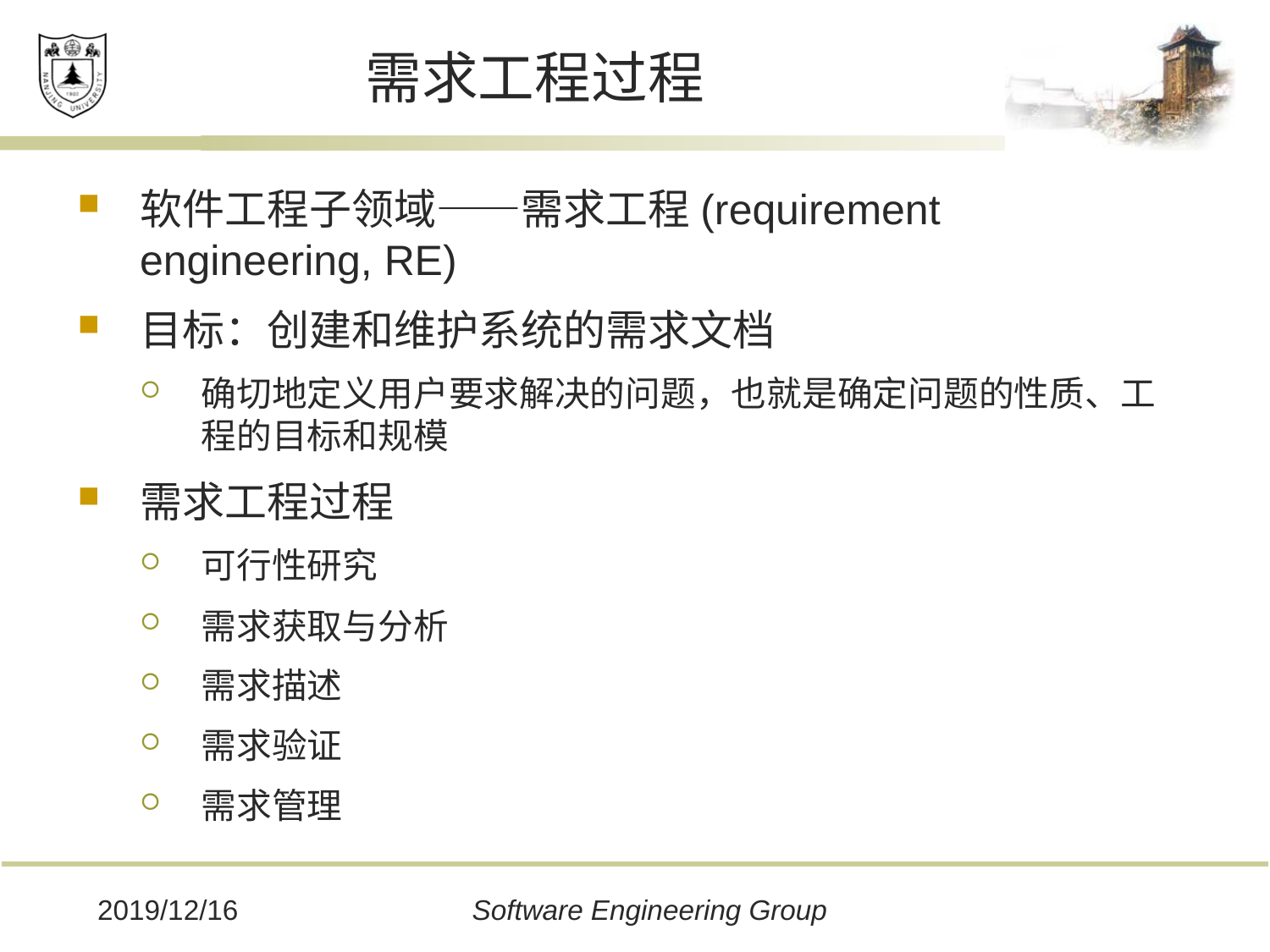

# 需求工程过程
软件工程子领域——需求工程(requirement engineering, RE)
目标：创建和维护系统的需求文档
确切地定义用户要求解决的问题，也就是确定问题的性质、工程的目标和规模
需求工程过程
可行性研究
需求获取与分析
需求描述
需求验证
需求管理

2019/12/16
Software Engineering Group